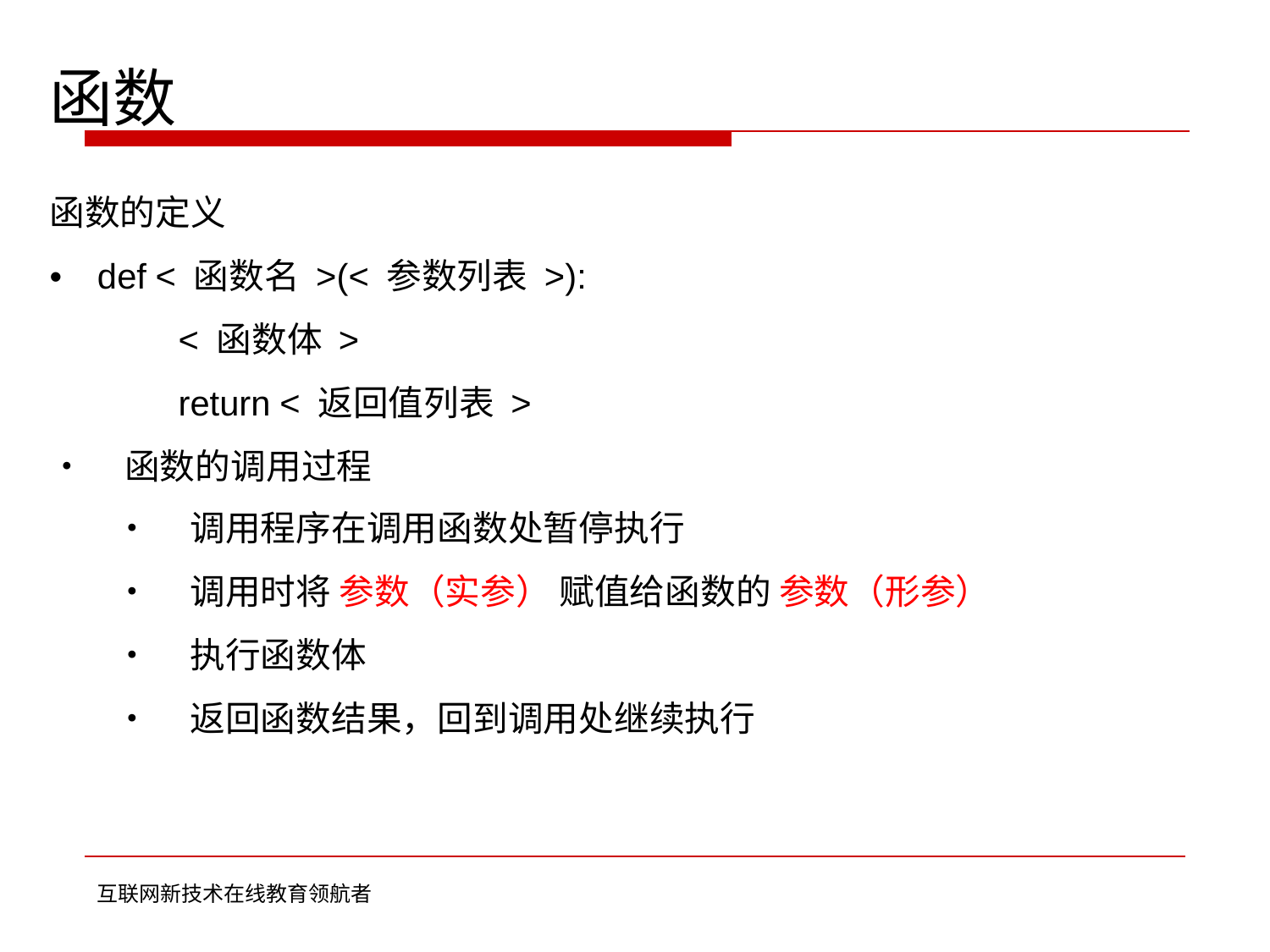

函数

函数的定义
•    def < 函数名 >(< 参数列表 >):
		< 函数体 >
		return < 返回值列表 >
•    函数的调用过程
	•    调用程序在调用函数处暂停执行
	•    调用时将 参数（实参） 赋值给函数的 参数（形参）
	•    执行函数体
	•    返回函数结果，回到调用处继续执行

互联网新技术在线教育领航者